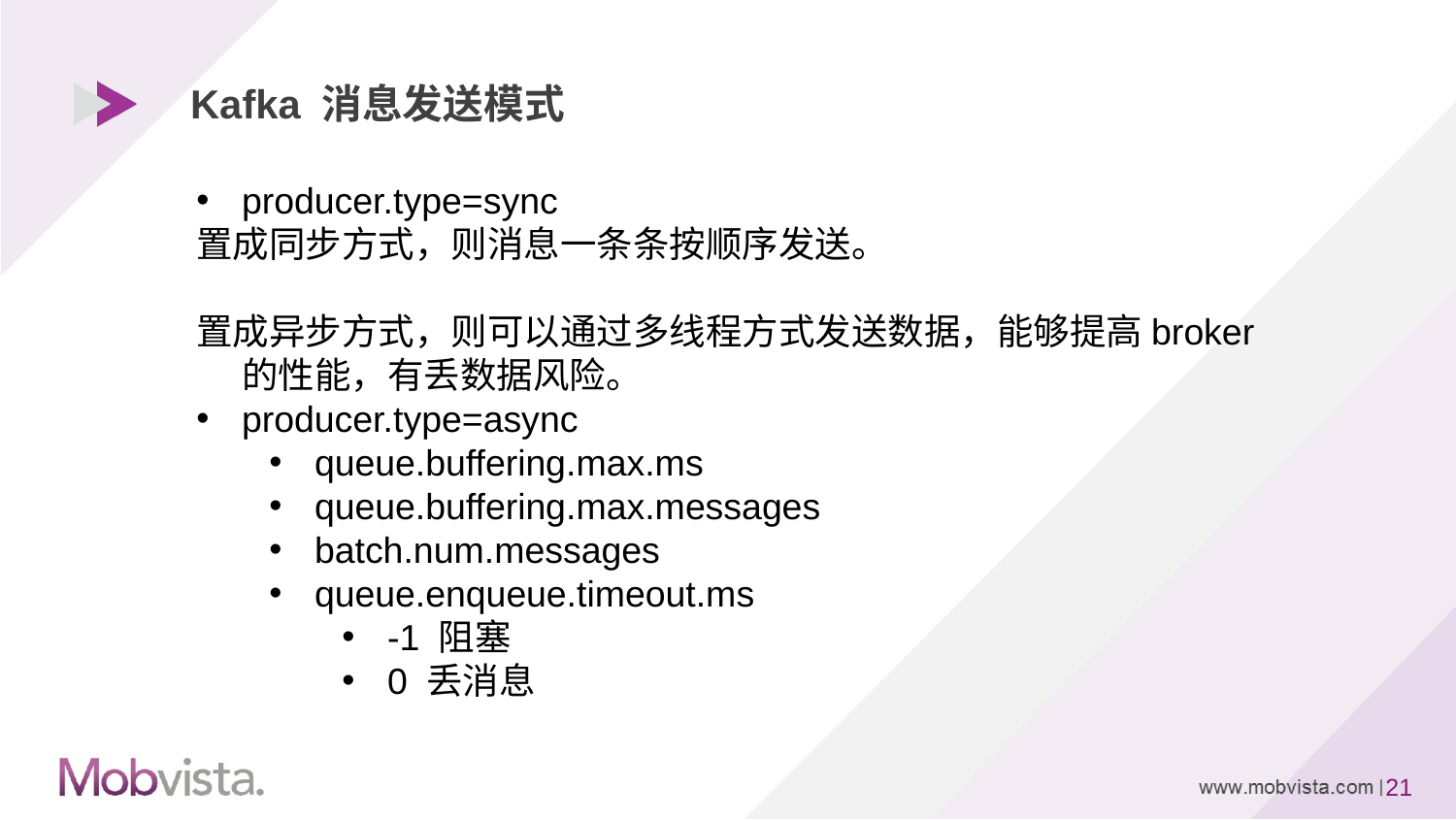

# Kafka 消息发送模式
producer.type=sync
置成同步方式，则消息一条条按顺序发送。

置成异步方式，则可以通过多线程方式发送数据，能够提高broker的性能，有丢数据风险。
producer.type=async
queue.buffering.max.ms
queue.buffering.max.messages
batch.num.messages
queue.enqueue.timeout.ms
-1 阻塞
0 丢消息
21